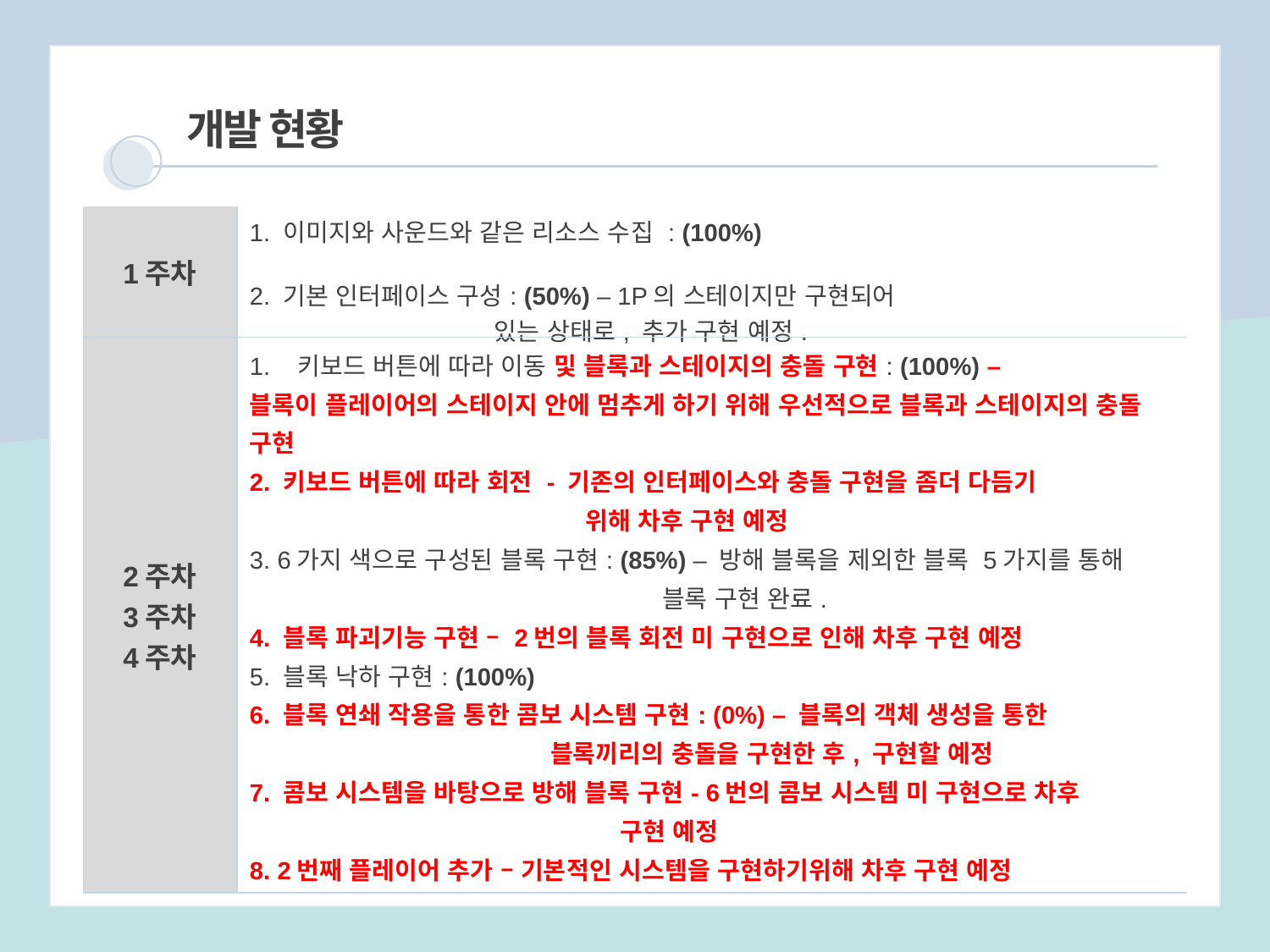

개발 현황
| 1주차 | 1. 이미지와 사운드와 같은 리소스 수집 : (100%) 2. 기본 인터페이스 구성: (50%) – 1P의 스테이지만 구현되어 있는 상태로, 추가 구현 예정. |
| --- | --- |
| 2주차 3주차 4주차 | 키보드 버튼에 따라 이동 및 블록과 스테이지의 충돌 구현: (100%) – 블록이 플레이어의 스테이지 안에 멈추게 하기 위해 우선적으로 블록과 스테이지의 충돌 구현 2. 키보드 버튼에 따라 회전 - 기존의 인터페이스와 충돌 구현을 좀더 다듬기 위해 차후 구현 예정 3. 6가지 색으로 구성된 블록 구현: (85%) – 방해 블록을 제외한 블록 5가지를 통해 블록 구현 완료. 4. 블록 파괴기능 구현 – 2번의 블록 회전 미 구현으로 인해 차후 구현 예정 5. 블록 낙하 구현: (100%) 6. 블록 연쇄 작용을 통한 콤보 시스템 구현: (0%) – 블록의 객체 생성을 통한 블록끼리의 충돌을 구현한 후, 구현할 예정 7. 콤보 시스템을 바탕으로 방해 블록 구현- 6번의 콤보 시스템 미 구현으로 차후 구현 예정 8. 2번째 플레이어 추가 – 기본적인 시스템을 구현하기위해 차후 구현 예정 |